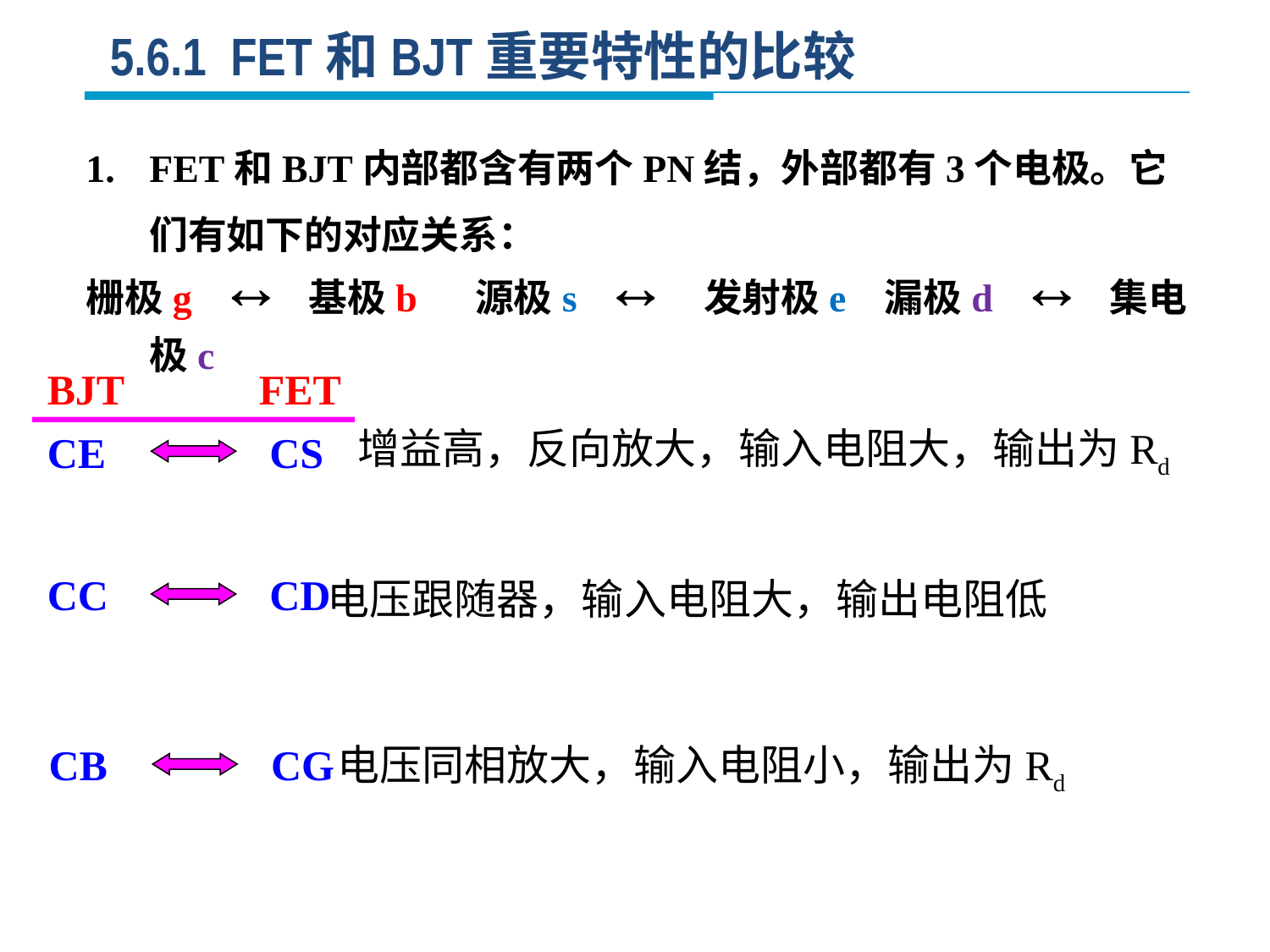

# 5.6.1  FET和BJT重要特性的比较
FET和BJT内部都含有两个PN结，外部都有3个电极。它们有如下的对应关系：
栅极g    ↔   基极b     源极s    ↔    发射极e   漏极d    ↔   集电极c

BJT
FET
增益高，反向放大，输入电阻大，输出为Rd
CE

CS

CC
CD
电压跟随器，输入电阻大，输出电阻低

CB
CG
电压同相放大，输入电阻小，输出为Rd